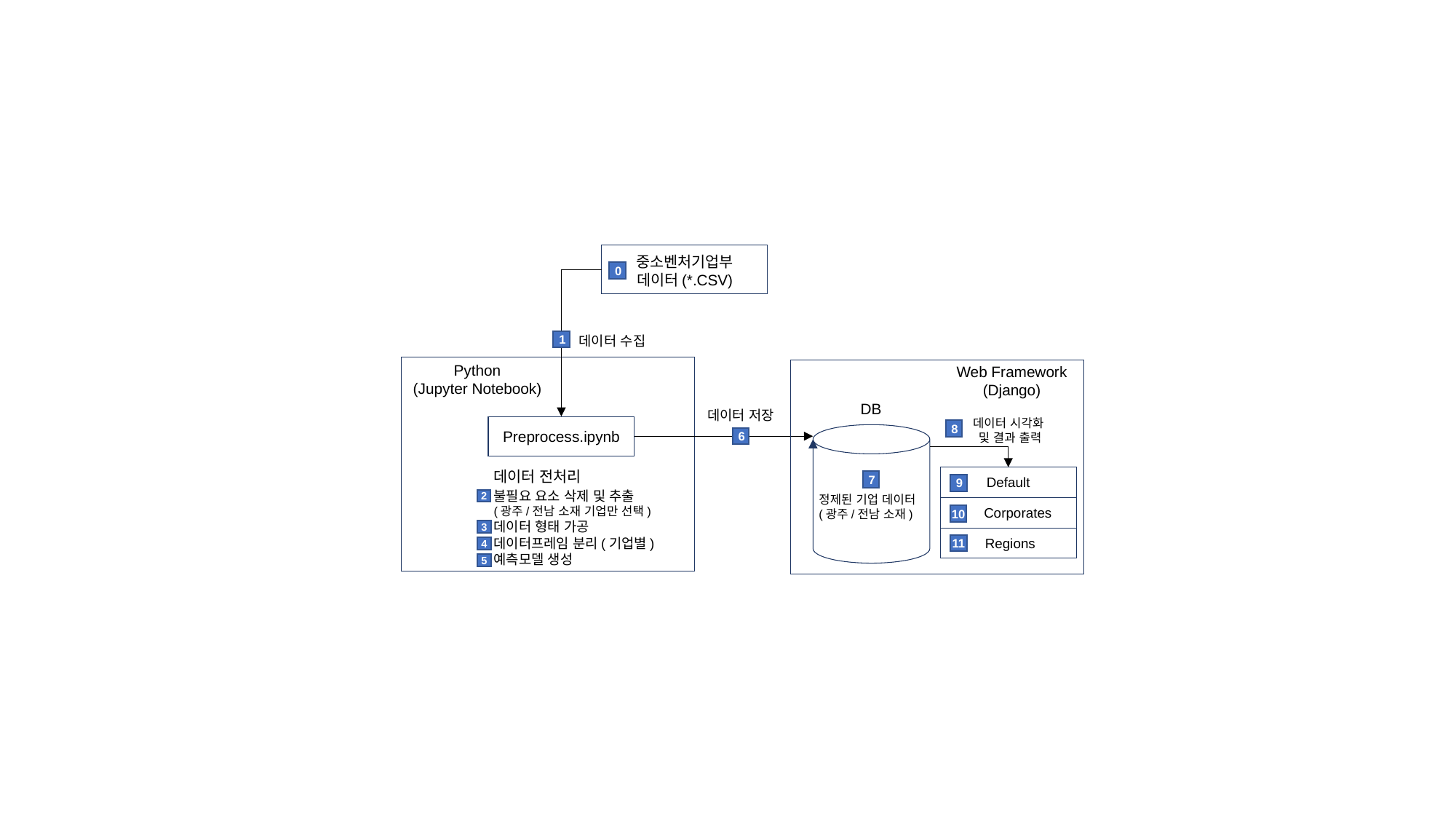

중소벤처기업부
데이터(*.CSV)
0
데이터 수집
1
Python
(Jupyter Notebook)

Web Framework
(Django)
DB
데이터 저장
데이터 시각화
및 결과 출력
Preprocess.ipynb
8

6
데이터 전처리

불필요 요소 삭제 및 추출
(광주/전남 소재 기업만 선택)
데이터 형태 가공
데이터프레임 분리(기업별)
예측모델 생성
Default
     Corporates
 Regions
7
9
정제된 기업 데이터
(광주/전남 소재)
2
10
3
11
4
5